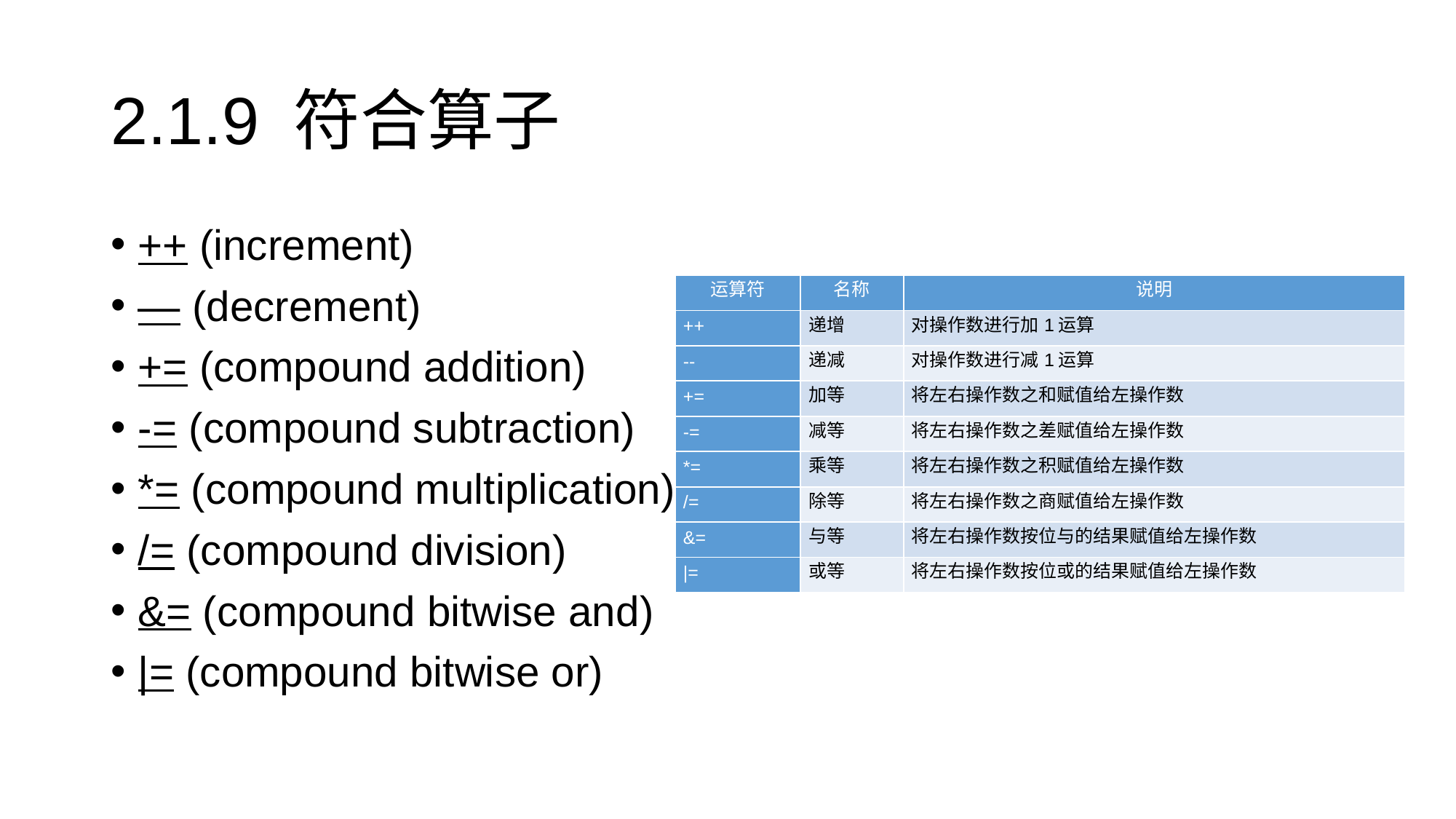

# 2.1.9 符合算子
++ (increment)
— (decrement)
+= (compound addition)
-= (compound subtraction)
*= (compound multiplication)
/= (compound division)
&= (compound bitwise and)
|= (compound bitwise or)
| 运算符 | 名称 | 说明 |
| --- | --- | --- |
| ++ | 递增 | 对操作数进行加1运算 |
| -- | 递减 | 对操作数进行减1运算 |
| += | 加等 | 将左右操作数之和赋值给左操作数 |
| -= | 减等 | 将左右操作数之差赋值给左操作数 |
| \*= | 乘等 | 将左右操作数之积赋值给左操作数 |
| /= | 除等 | 将左右操作数之商赋值给左操作数 |
| &= | 与等 | 将左右操作数按位与的结果赋值给左操作数 |
| |= | 或等 | 将左右操作数按位或的结果赋值给左操作数 |